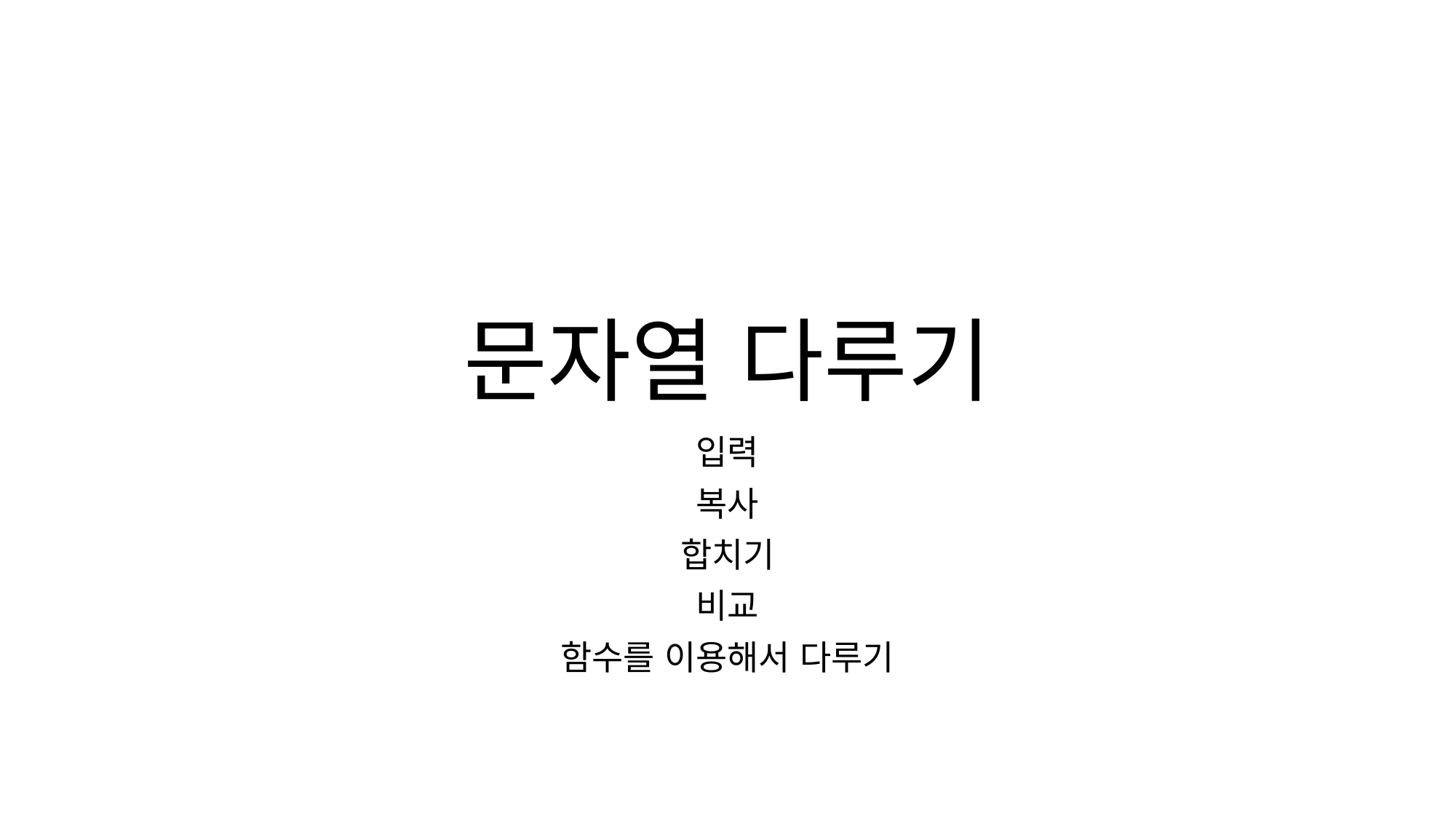

# 문자열 다루기
입력
복사
합치기
비교
함수를 이용해서 다루기